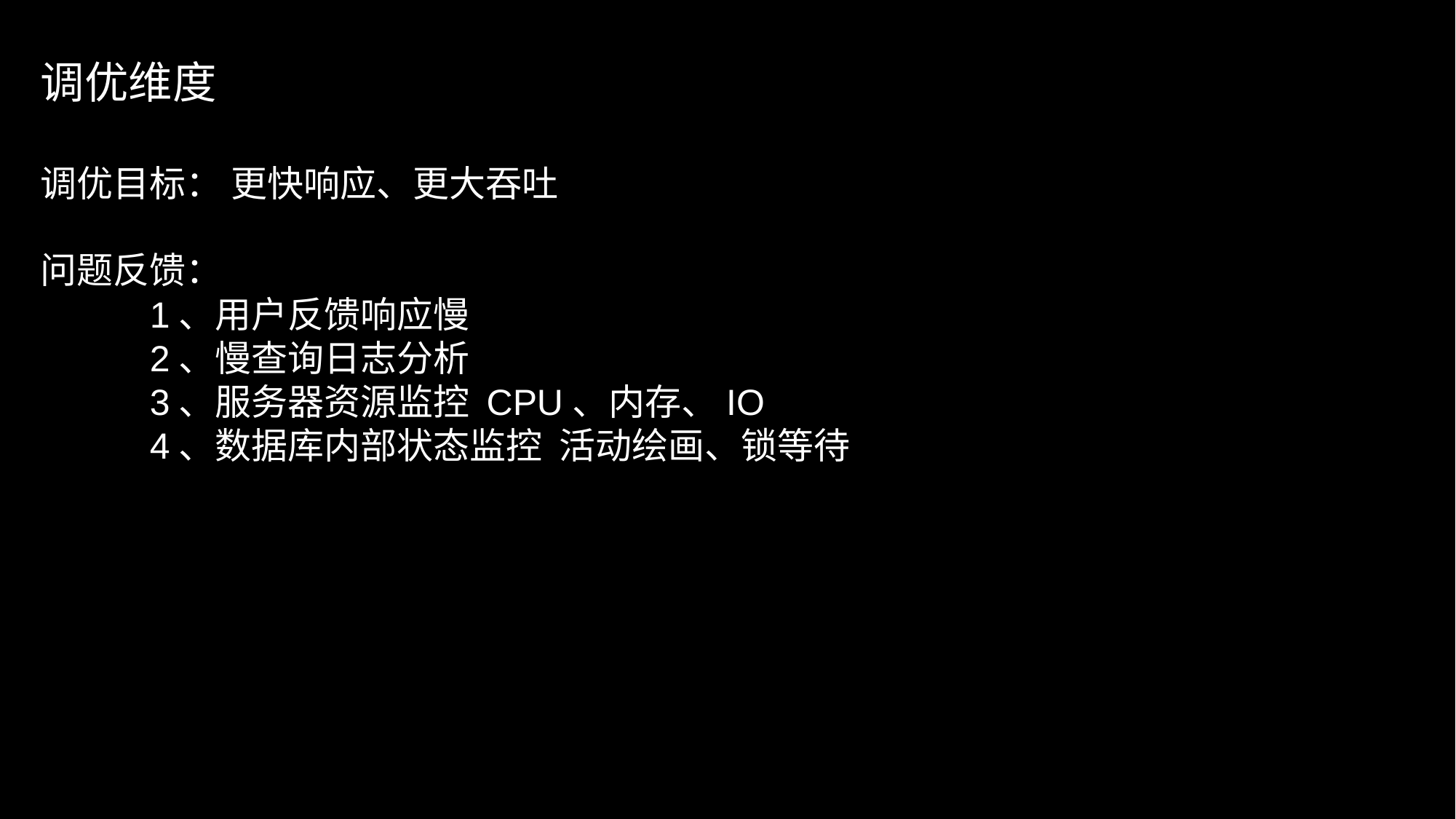

调优维度

调优目标： 更快响应、更大吞吐

问题反馈：
	1、用户反馈响应慢
	2、慢查询日志分析
	3、服务器资源监控 CPU、内存、IO
	4、数据库内部状态监控  活动绘画、锁等待